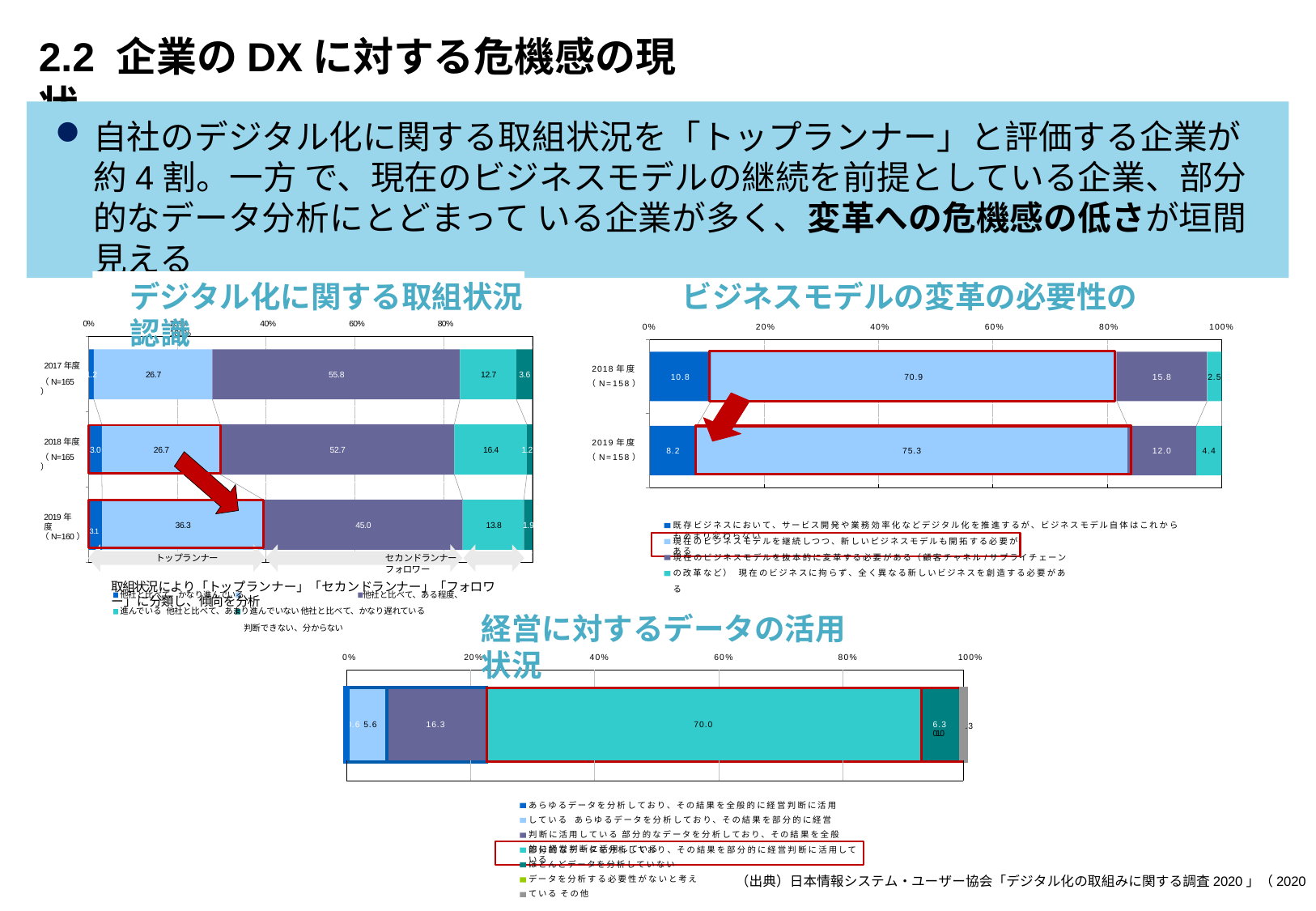

# 2.2 企業のDXに対する危機感の現状
自社のデジタル化に関する取組状況を「トップランナー」と評価する企業が約4割。一方 で、現在のビジネスモデルの継続を前提としている企業、部分的なデータ分析にとどまって いる企業が多く、変革への危機感の低さが垣間見える

デジタル化に関する取組状況	ビジネスモデルの変革の必要性の認識
0%
20%	40%	60%	80%	100%
0%	20%	40%	60%	80%
100%

2018年度
（N=158）
2017年度
1.2
26.7
55.8
12.7
3.6
10.8
70.9
15.8
2.5
（N=165）

2018年度
（N=165）
2019年度
（N=158）
3.0
26.7
52.7
16.4
1.2
8.2
75.3
12.0
4.4
2019年度
36.3
45.0
13.8
1.9
既存ビジネスにおいて、サービス開発や業務効率化などデジタル化を推進するが、ビジネスモデル自体はこれからもあまり変わらない

（N=160） 3.1
現在のビジネスモデルを継続しつつ、新しいビジネスモデルも開拓する必要がある

現在のビジネスモデルを抜本的に変革する必要がある（顧客チャネル/サプライチェーンの改革など）  現在のビジネスに拘らず、全く異なる新しいビジネスを創造する必要がある
トップランナー	セカンドランナー	フォロワー
取組状況により「トップランナー」「セカンドランナー」「フォロワー」に分類し、傾向を分析

他社と比べて、かなり進んでいる	他社と比べて、ある程度、進んでいる 他社と比べて、あまり進んでいない 他社と比べて、かなり遅れている	判断できない、分からない

経営に対するデータの活用状況

0%
20%	40%	60%	80%
100%
|  |  |  |  |  |  |  |  |
| --- | --- | --- | --- | --- | --- | --- | --- |
| 0.6 5.6 | 16.3 |  | 70.0 |  |  |  | 6.3 01.0 |
|  |  |  |  |  |  |  |  |
.3
あらゆるデータを分析しており、その結果を全般的に経営判断に活用している  あらゆるデータを分析しており、その結果を部分的に経営判断に活用している 部分的なデータを分析しており、その結果を全般的に経営判断に活用している

部分的なデータを分析しており、その結果を部分的に経営判断に活用している

ほとんどデータを分析していない
データを分析する必要性がないと考えている その他

（出典）日本情報システム・ユーザー協会「デジタル化の取組みに関する調査2020」（2020年5月） 6